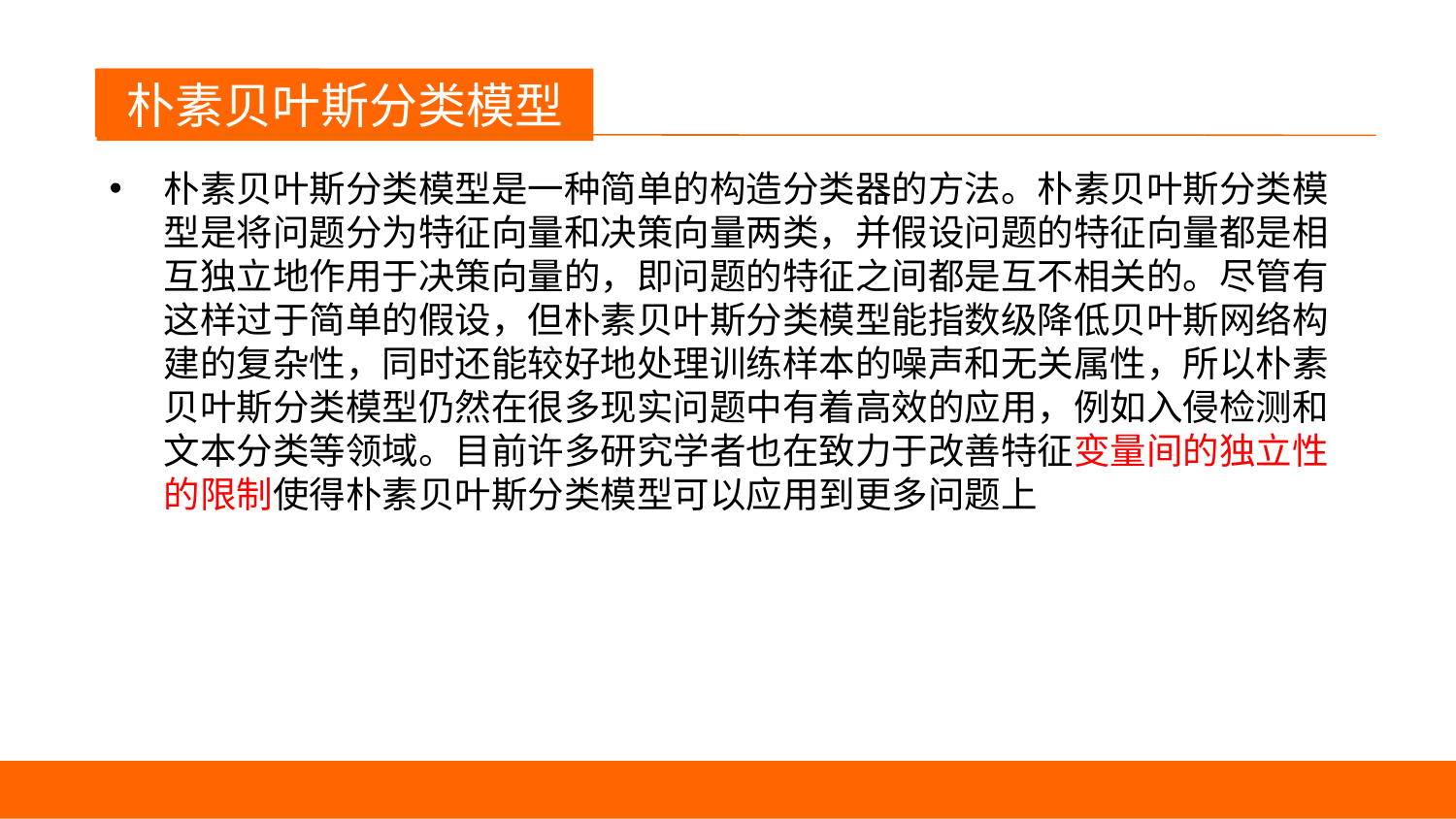

朴素贝叶斯分类模型
朴素贝叶斯分类模型是一种简单的构造分类器的方法。朴素贝叶斯分类模型是将问题分为特征向量和决策向量两类，并假设问题的特征向量都是相互独立地作用于决策向量的，即问题的特征之间都是互不相关的。尽管有这样过于简单的假设，但朴素贝叶斯分类模型能指数级降低贝叶斯网络构建的复杂性，同时还能较好地处理训练样本的噪声和无关属性，所以朴素贝叶斯分类模型仍然在很多现实问题中有着高效的应用，例如入侵检测和文本分类等领域。目前许多研究学者也在致力于改善特征变量间的独立性的限制使得朴素贝叶斯分类模型可以应用到更多问题上